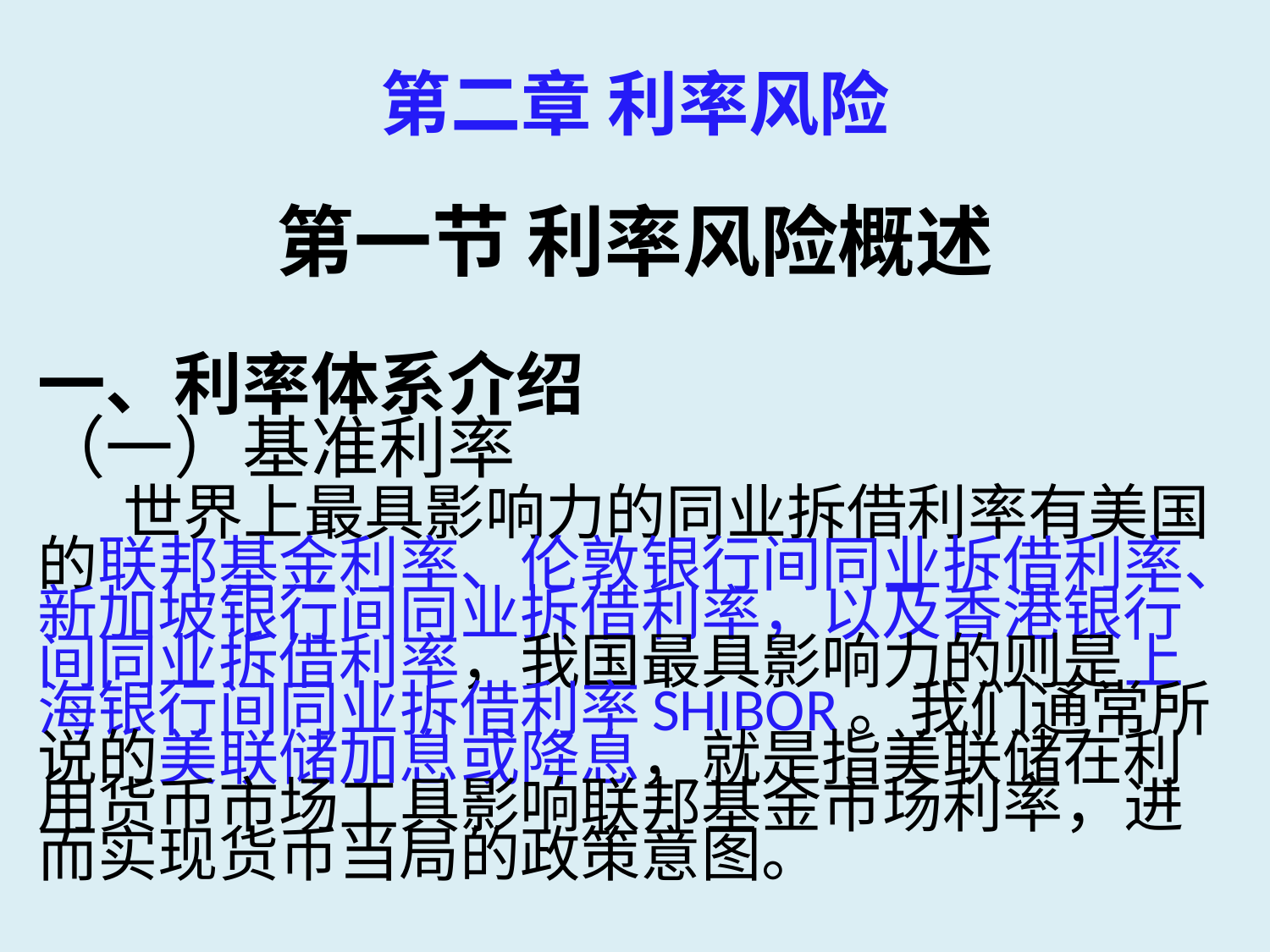

# 第二章 利率风险
第一节 利率风险概述

一、利率体系介绍
（一）基准利率
    世界上最具影响力的同业拆借利率有美国的联邦基金利率、伦敦银行间同业拆借利率、新加坡银行间同业拆借利率，以及香港银行间同业拆借利率，我国最具影响力的则是上海银行间同业拆借利率SHIBOR。我们通常所说的美联储加息或降息，就是指美联储在利用货币市场工具影响联邦基金市场利率，进而实现货币当局的政策意图。